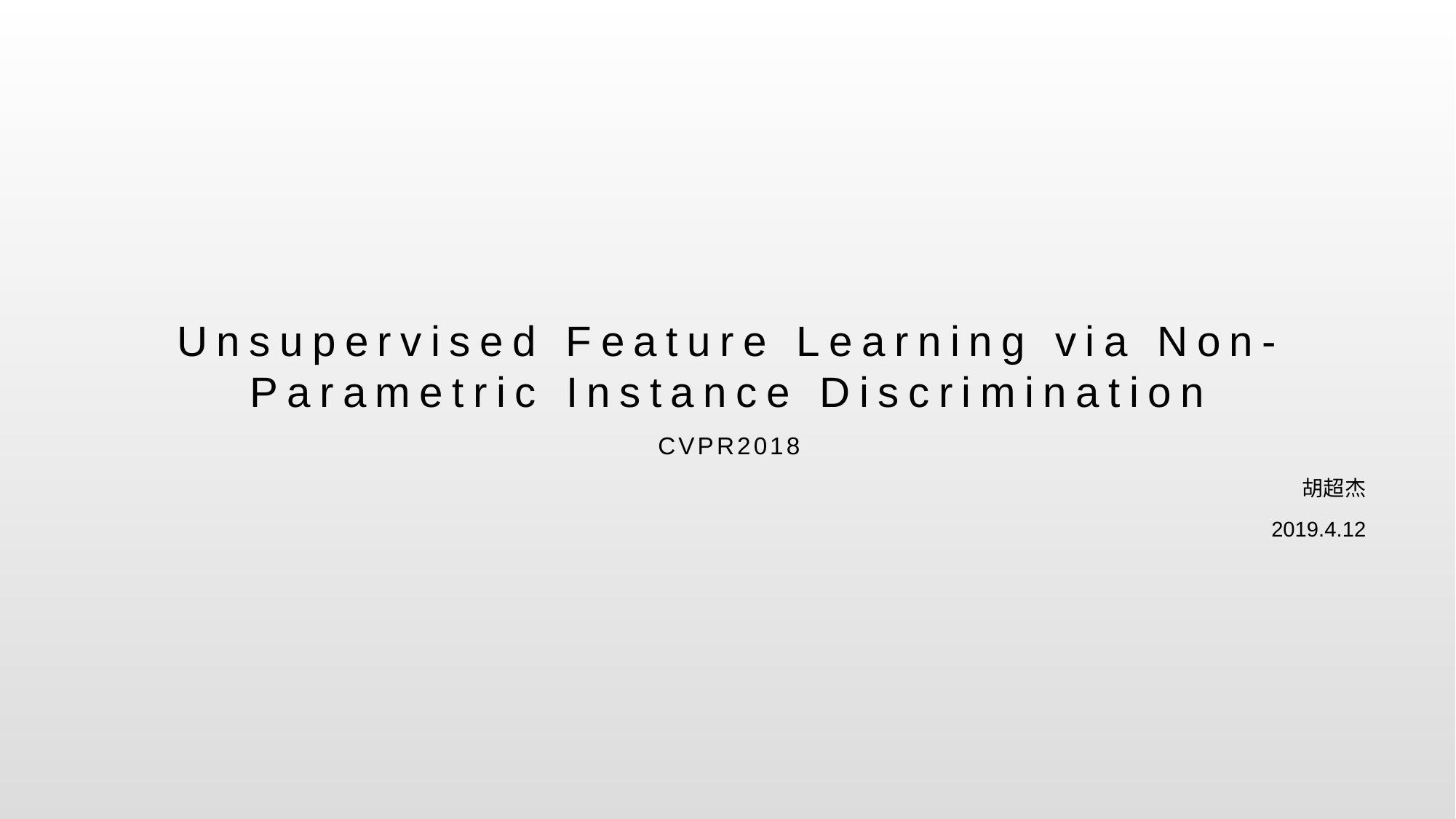

# Unsupervised Feature Learning via Non-Parametric Instance Discrimination
CVPR2018
胡超杰
2019.4.12